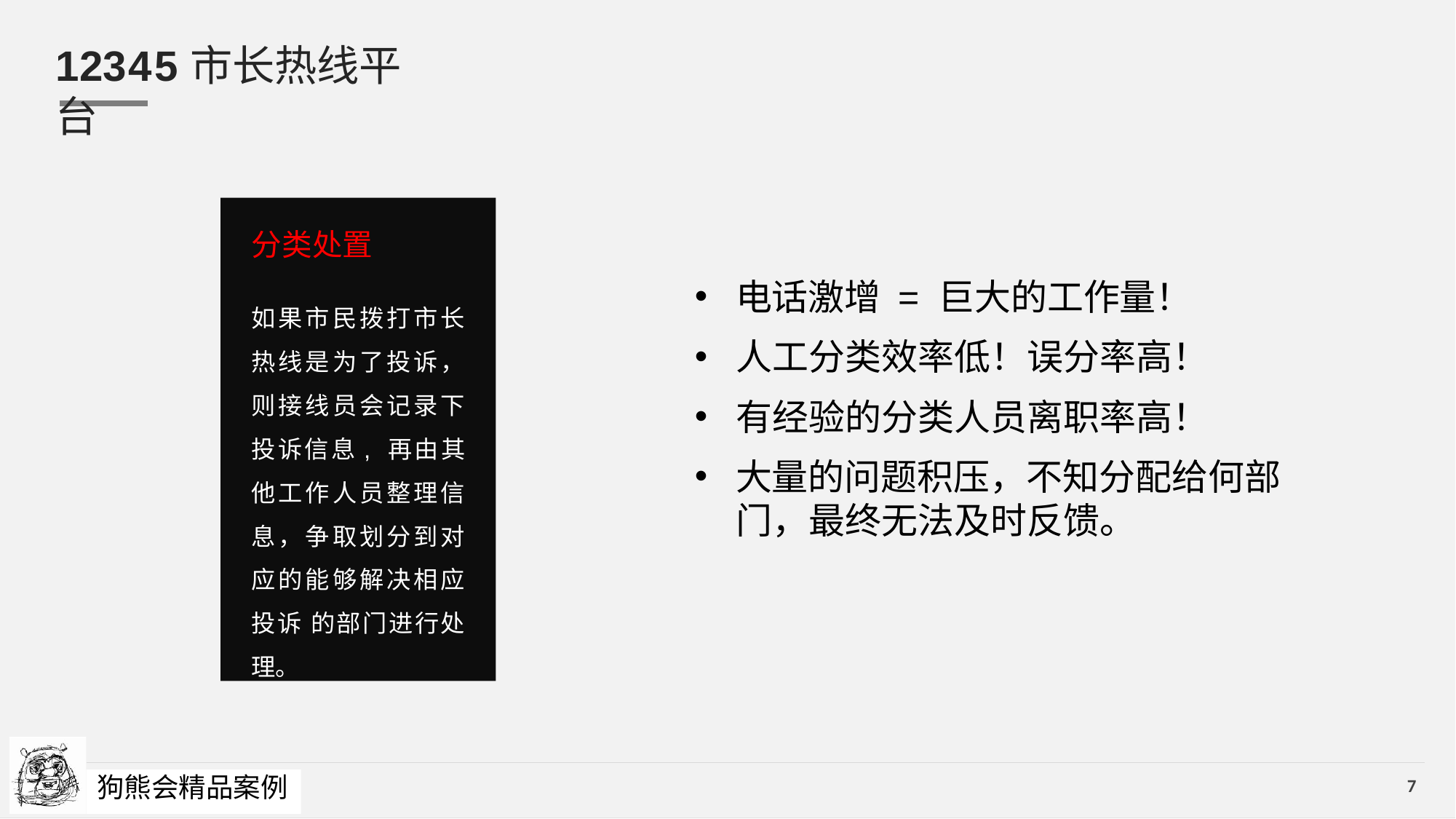

# 12345市长热线平台

分类处置
如果市民拨打市长热线是为了投诉，则接线员会记录下投诉信息, 再由其他工作人员整理信息，争取划分到对应的能够解决相应投诉 的部门进行处理。
电话激增 = 巨大的工作量！
人工分类效率低！误分率高！
有经验的分类人员离职率高！
大量的问题积压，不知分配给何部门，最终无法及时反馈。

COMP

ANG LOGO OR NAME

狗熊会精品案例
7